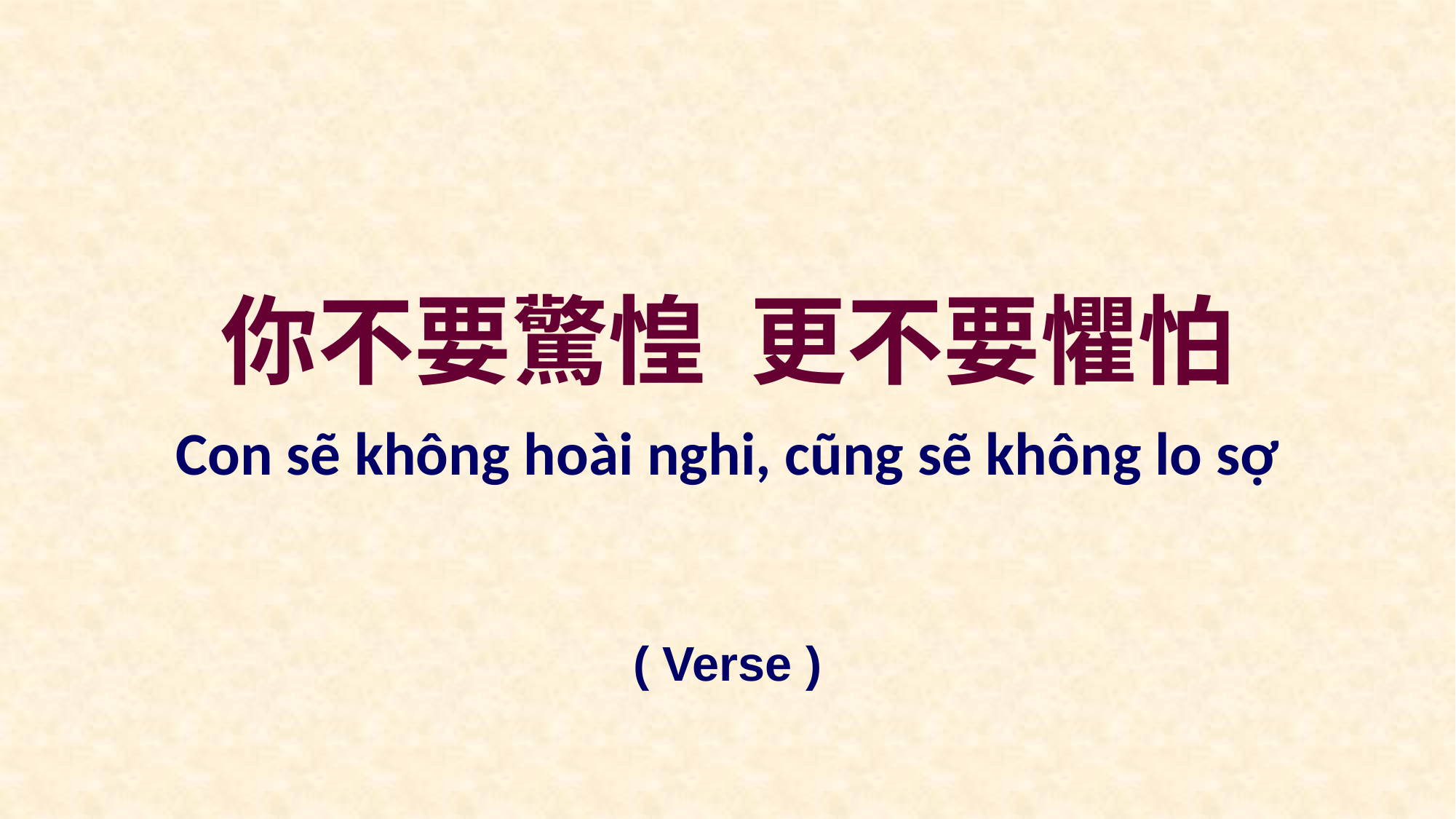

你不要驚惶  更不要懼怕
Con sẽ không hoài nghi, cũng sẽ không lo sợ
( Verse )